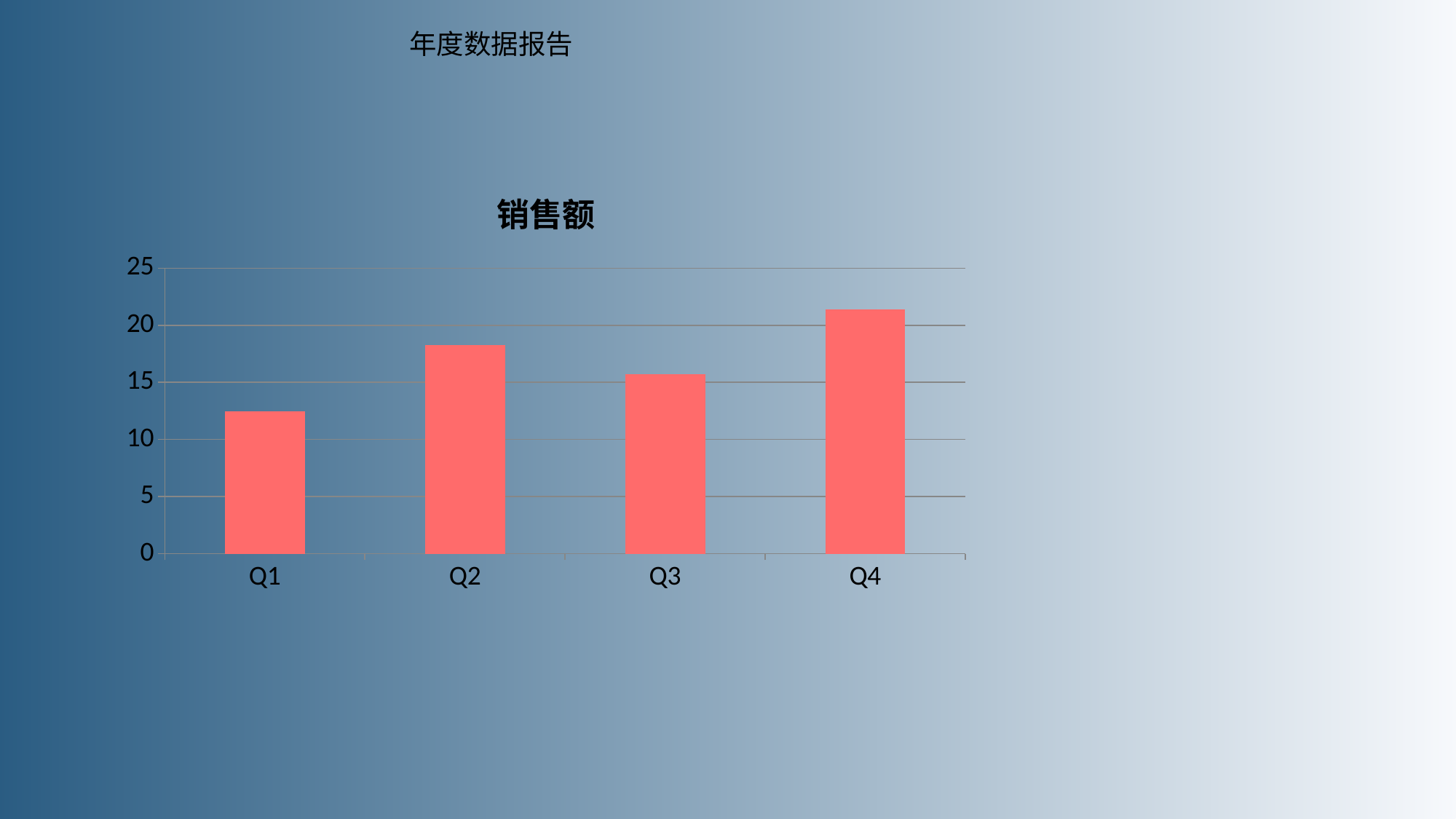

年度数据报告
#

### Chart

| Category | 销售额 |
|---|---|
| Q1 | 12.5 |
| Q2 | 18.3 |
| Q3 | 15.7 |
| Q4 | 21.4 |